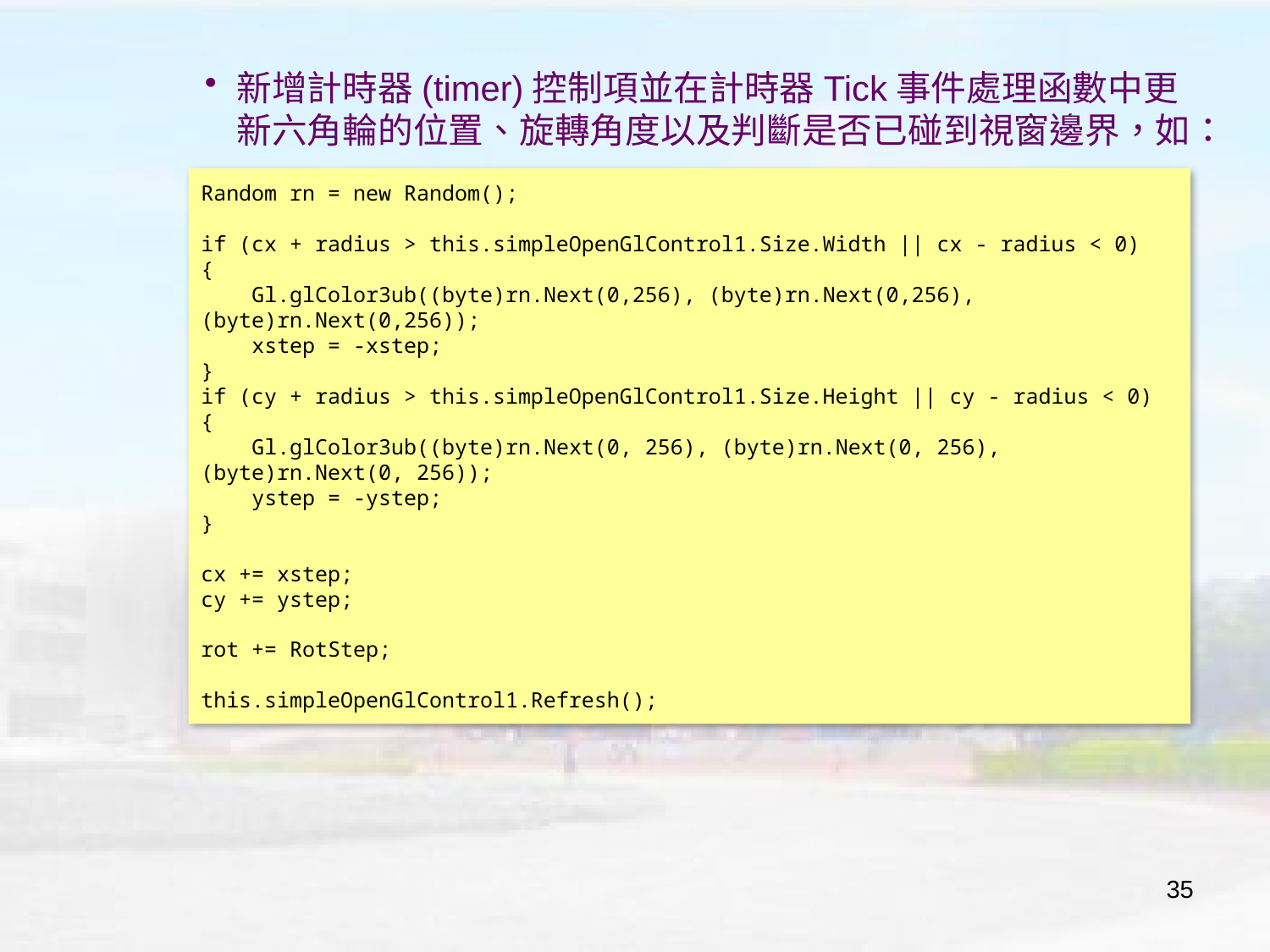

新增計時器(timer)控制項並在計時器Tick事件處理函數中更新六角輪的位置、旋轉角度以及判斷是否已碰到視窗邊界，如：

其中xstep 、ystep及RotStep是新增的表單成員變數可控制六角輪移動及旋轉的速度
Random rn = new Random();

if (cx + radius > this.simpleOpenGlControl1.Size.Width || cx - radius < 0)
{
    Gl.glColor3ub((byte)rn.Next(0,256), (byte)rn.Next(0,256), (byte)rn.Next(0,256));
    xstep = -xstep;
}
if (cy + radius > this.simpleOpenGlControl1.Size.Height || cy - radius < 0)
{
    Gl.glColor3ub((byte)rn.Next(0, 256), (byte)rn.Next(0, 256), (byte)rn.Next(0, 256));
    ystep = -ystep;
}

cx += xstep;
cy += ystep;

rot += RotStep;

this.simpleOpenGlControl1.Refresh();
35